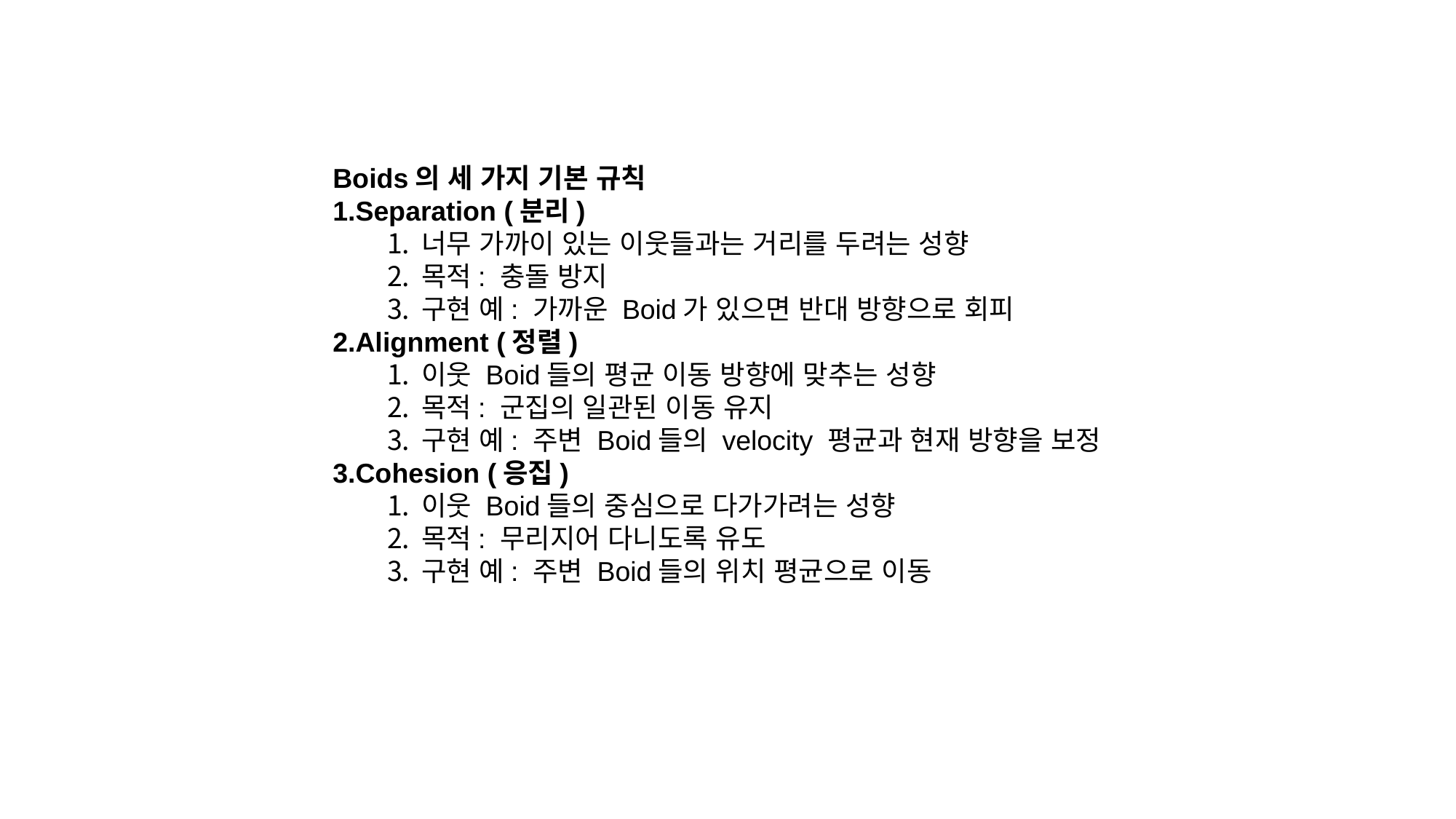

Boids의 세 가지 기본 규칙
Separation (분리)
너무 가까이 있는 이웃들과는 거리를 두려는 성향
목적: 충돌 방지
구현 예: 가까운 Boid가 있으면 반대 방향으로 회피
Alignment (정렬)
이웃 Boid들의 평균 이동 방향에 맞추는 성향
목적: 군집의 일관된 이동 유지
구현 예: 주변 Boid들의 velocity 평균과 현재 방향을 보정
Cohesion (응집)
이웃 Boid들의 중심으로 다가가려는 성향
목적: 무리지어 다니도록 유도
구현 예: 주변 Boid들의 위치 평균으로 이동